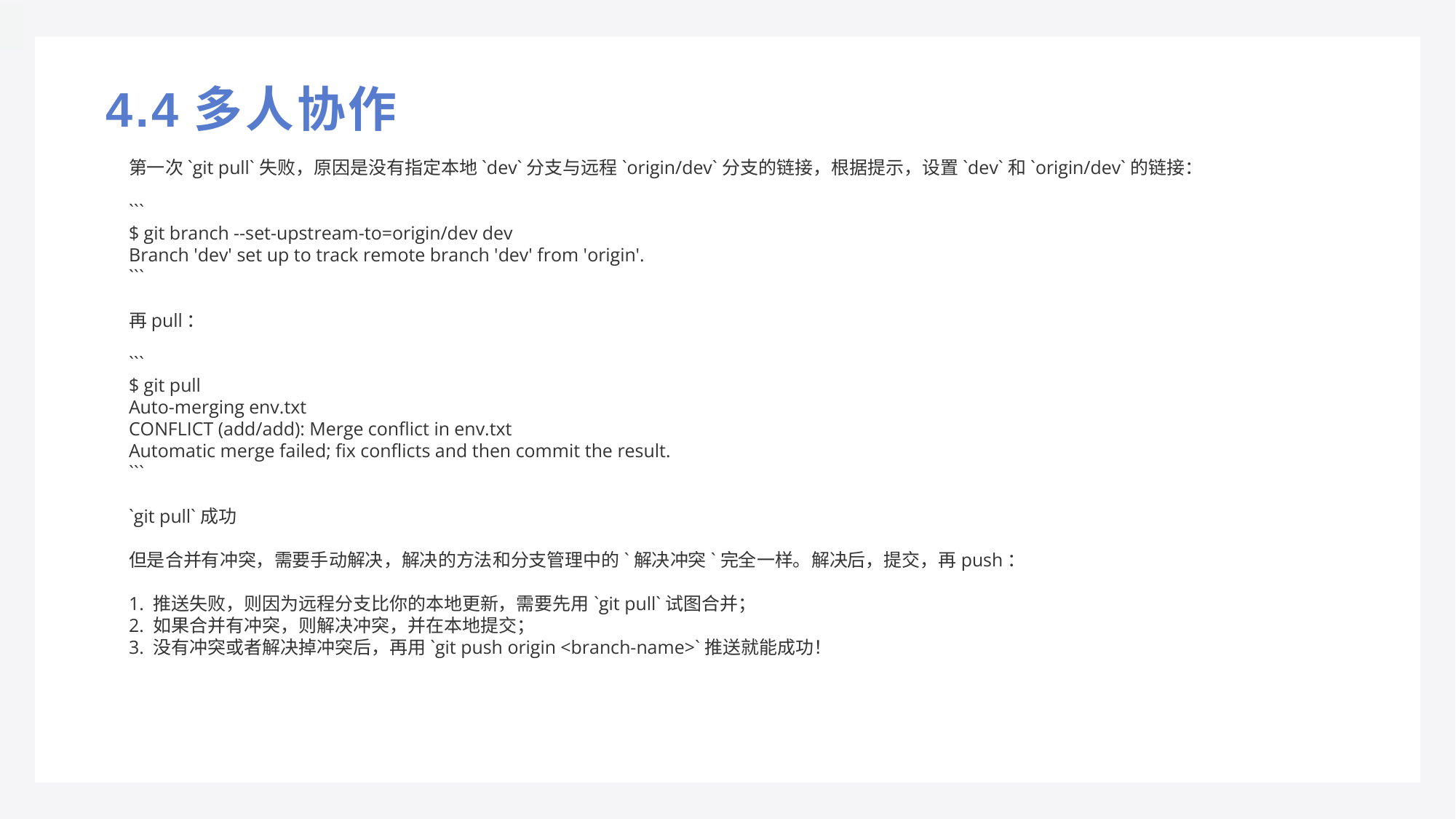

# 4.4多人协作

第一次`git pull`失败，原因是没有指定本地`dev`分支与远程`origin/dev`分支的链接，根据提示，设置`dev`和`origin/dev`的链接：

```
$ git branch --set-upstream-to=origin/dev dev
Branch 'dev' set up to track remote branch 'dev' from 'origin'.
```

再pull：

```
$ git pull
Auto-merging env.txt
CONFLICT (add/add): Merge conflict in env.txt
Automatic merge failed; fix conflicts and then commit the result.
```

`git pull`成功

但是合并有冲突，需要手动解决，解决的方法和分支管理中的`解决冲突`完全一样。解决后，提交，再push：

1. 推送失败，则因为远程分支比你的本地更新，需要先用`git pull`试图合并；
2. 如果合并有冲突，则解决冲突，并在本地提交；
3. 没有冲突或者解决掉冲突后，再用`git push origin <branch-name>`推送就能成功！